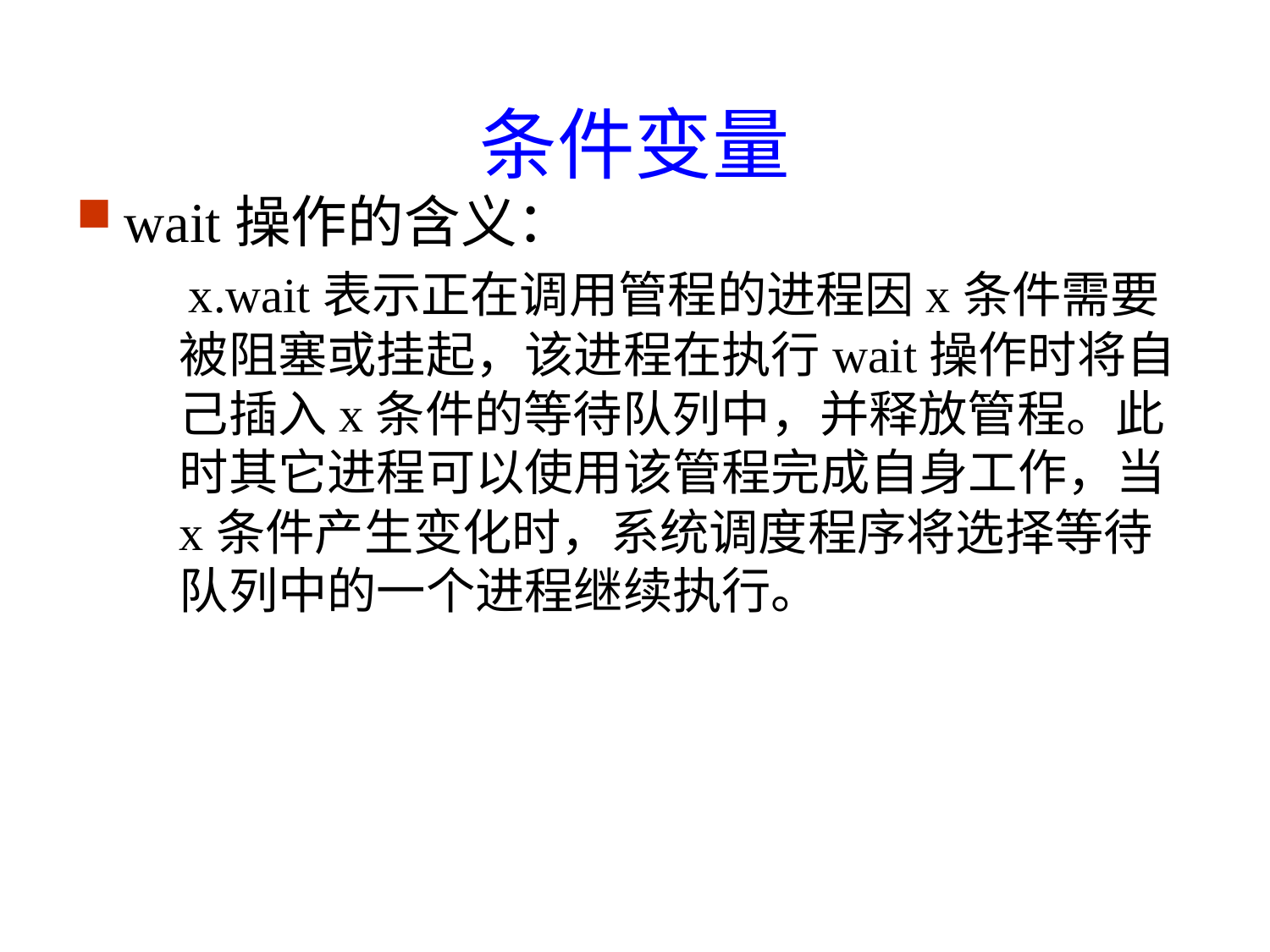

# 条件变量
wait操作的含义：
    x.wait表示正在调用管程的进程因x条件需要被阻塞或挂起，该进程在执行wait操作时将自己插入x条件的等待队列中，并释放管程。此时其它进程可以使用该管程完成自身工作，当x条件产生变化时，系统调度程序将选择等待队列中的一个进程继续执行。